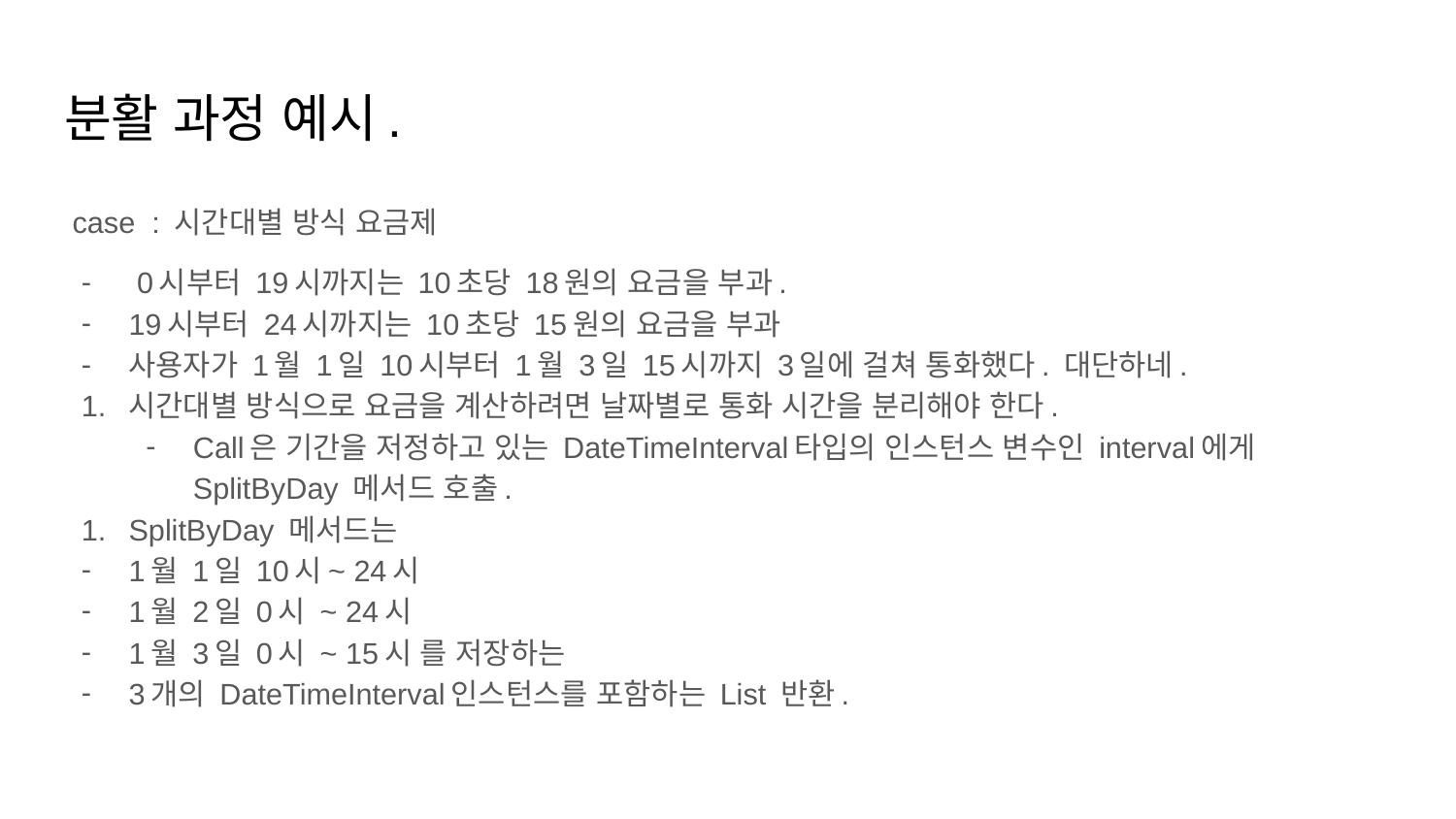

# 분활 과정 예시.
 case  : 시간대별 방식 요금제
 0시부터 19시까지는 10초당 18원의 요금을 부과.
19시부터 24시까지는 10초당 15원의 요금을 부과
사용자가 1월 1일 10시부터 1월 3일 15시까지 3일에 걸쳐 통화했다. 대단하네.
시간대별 방식으로 요금을 계산하려면 날짜별로 통화 시간을 분리해야 한다.
Call은 기간을 저정하고 있는 DateTimeInterval타입의 인스턴스 변수인 interval에게 SplitByDay 메서드 호출.
SplitByDay 메서드는
1월 1일 10시~ 24시
1월 2일 0시 ~ 24시
1월 3일 0시 ~ 15시 를 저장하는
3개의 DateTimeInterval인스턴스를 포함하는 List 반환.